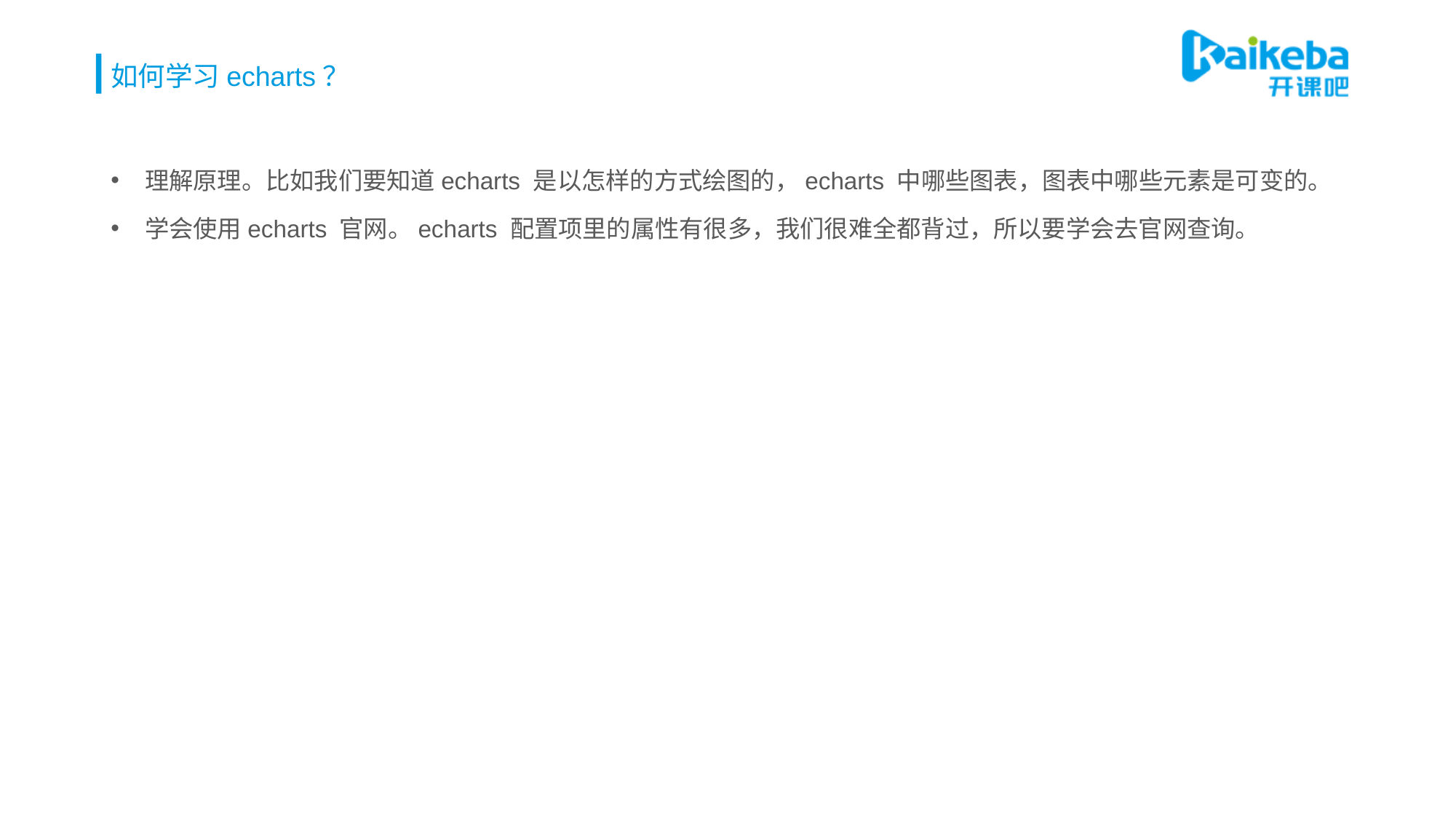

# 如何学习echarts？
理解原理。比如我们要知道echarts 是以怎样的方式绘图的，echarts 中哪些图表，图表中哪些元素是可变的。
学会使用echarts 官网。echarts 配置项里的属性有很多，我们很难全都背过，所以要学会去官网查询。